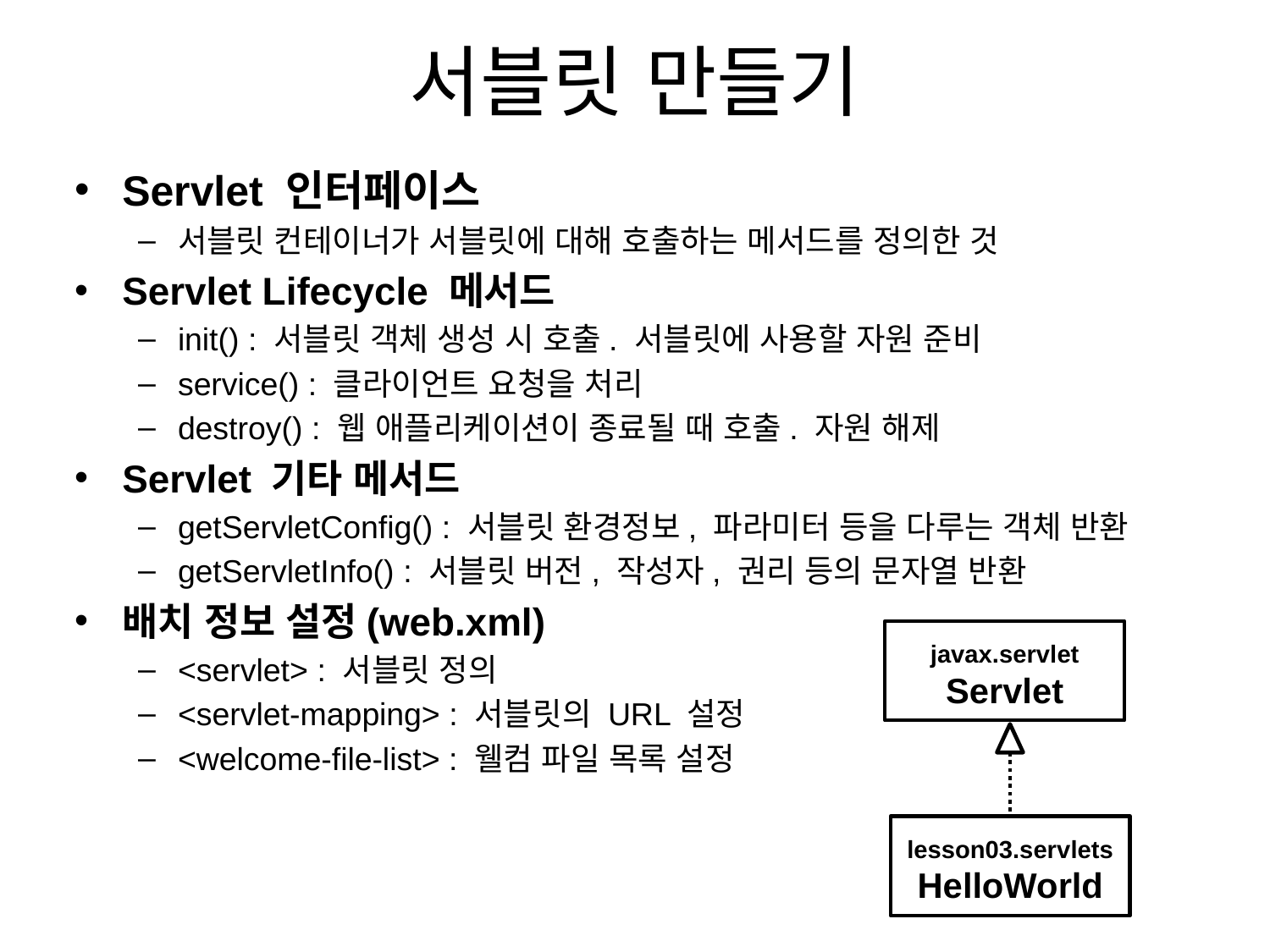

# 서블릿 만들기
Servlet 인터페이스
서블릿 컨테이너가 서블릿에 대해 호출하는 메서드를 정의한 것
Servlet Lifecycle 메서드
init() : 서블릿 객체 생성 시 호출. 서블릿에 사용할 자원 준비
service() : 클라이언트 요청을 처리
destroy() : 웹 애플리케이션이 종료될 때 호출. 자원 해제
Servlet 기타 메서드
getServletConfig() : 서블릿 환경정보, 파라미터 등을 다루는 객체 반환
getServletInfo() : 서블릿 버전, 작성자, 권리 등의 문자열 반환
배치 정보 설정(web.xml)
<servlet> : 서블릿 정의
<servlet-mapping> : 서블릿의 URL 설정
<welcome-file-list> : 웰컴 파일 목록 설정

javax.servlet
Servlet

lesson03.servlets
HelloWorld